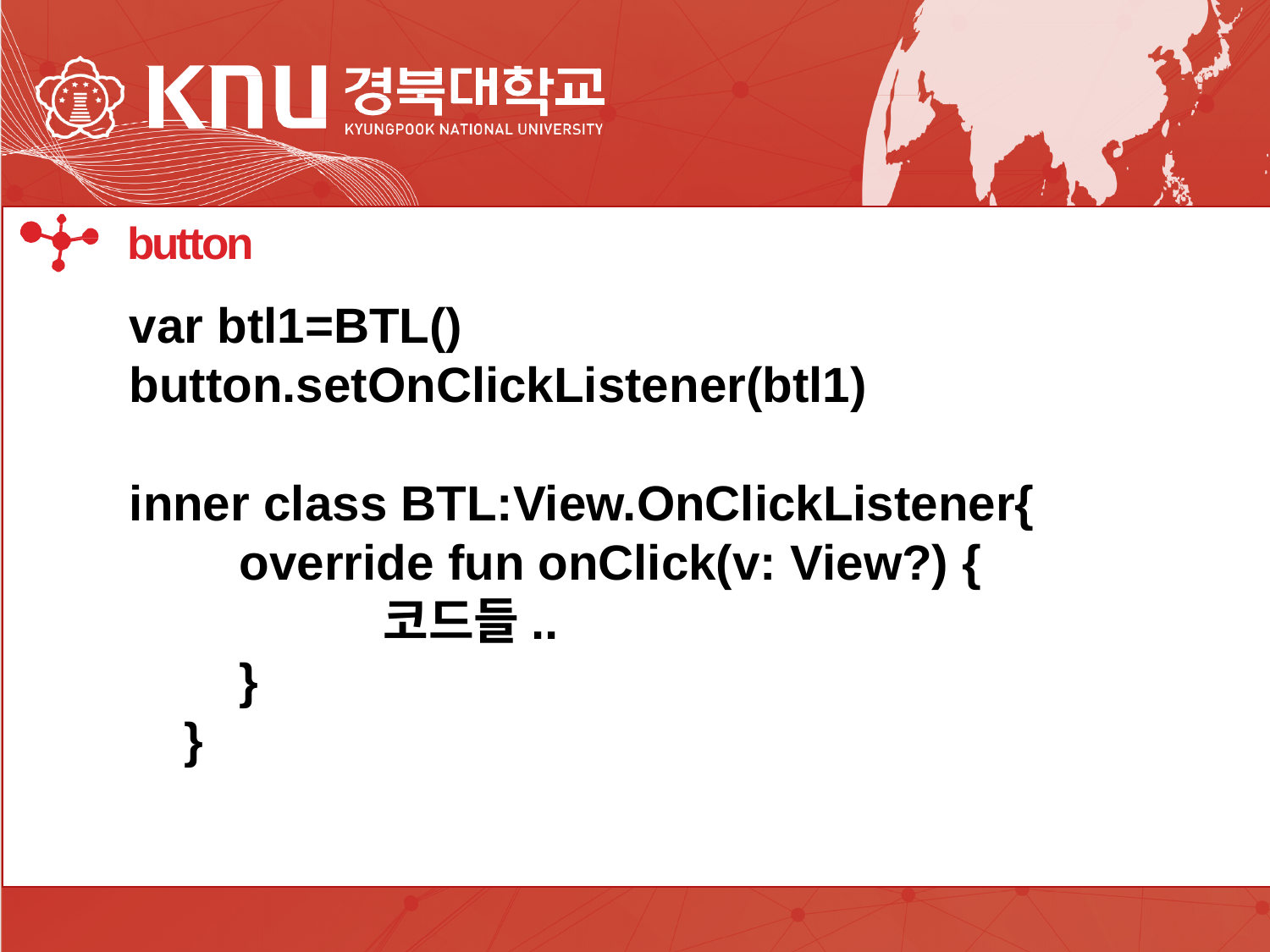

IDE

button

var btl1=BTL()
button.setOnClickListener(btl1)

inner class BTL:View.OnClickListener{
        override fun onClick(v: View?) {
		코드들..
        }
    }